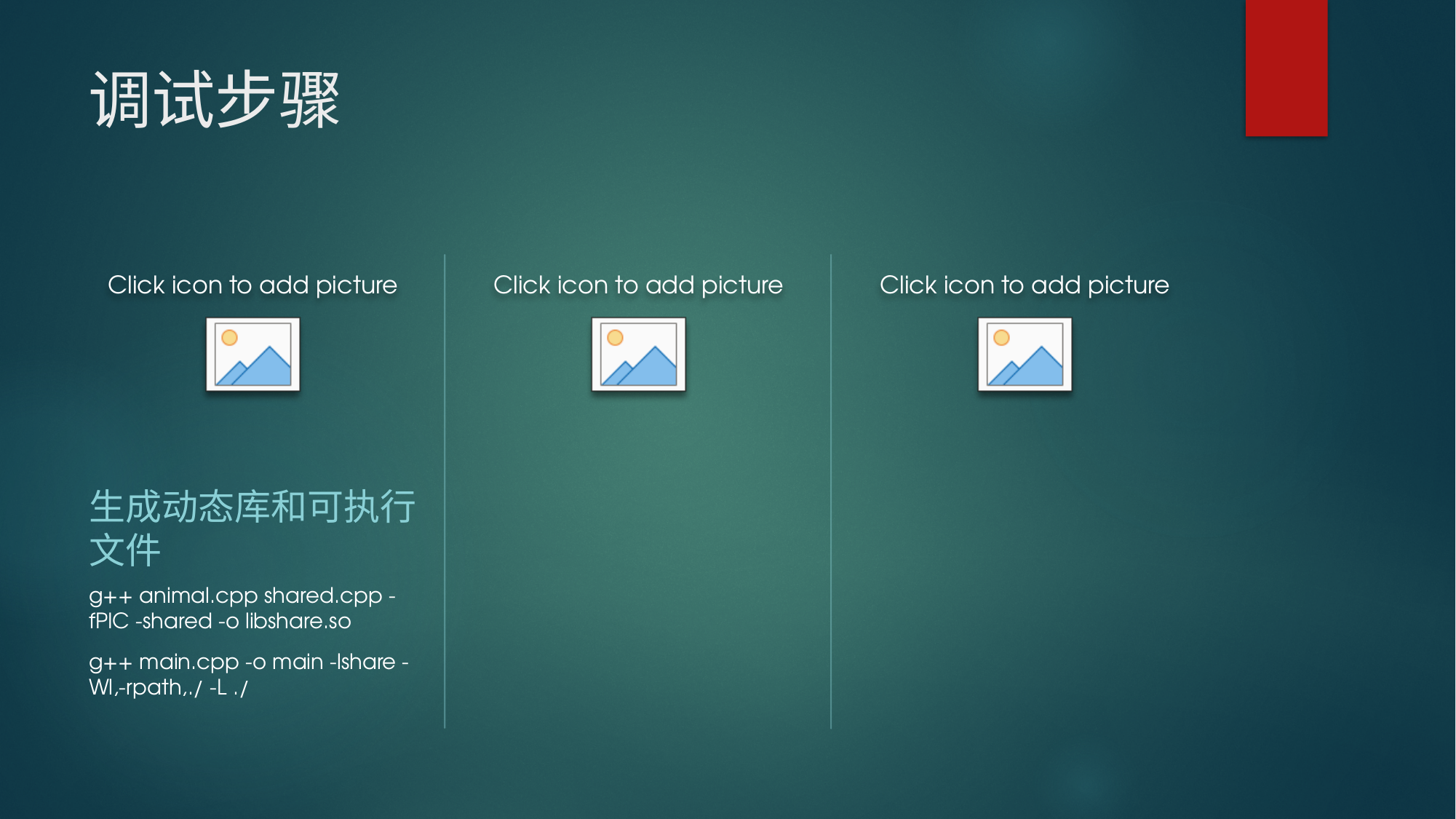

# 调试步骤

生成动态库和可执行文件

g++ animal.cpp shared.cpp -fPIC -shared -o libshare.so
g++ main.cpp -o main -lshare -Wl,-rpath,./ -L ./